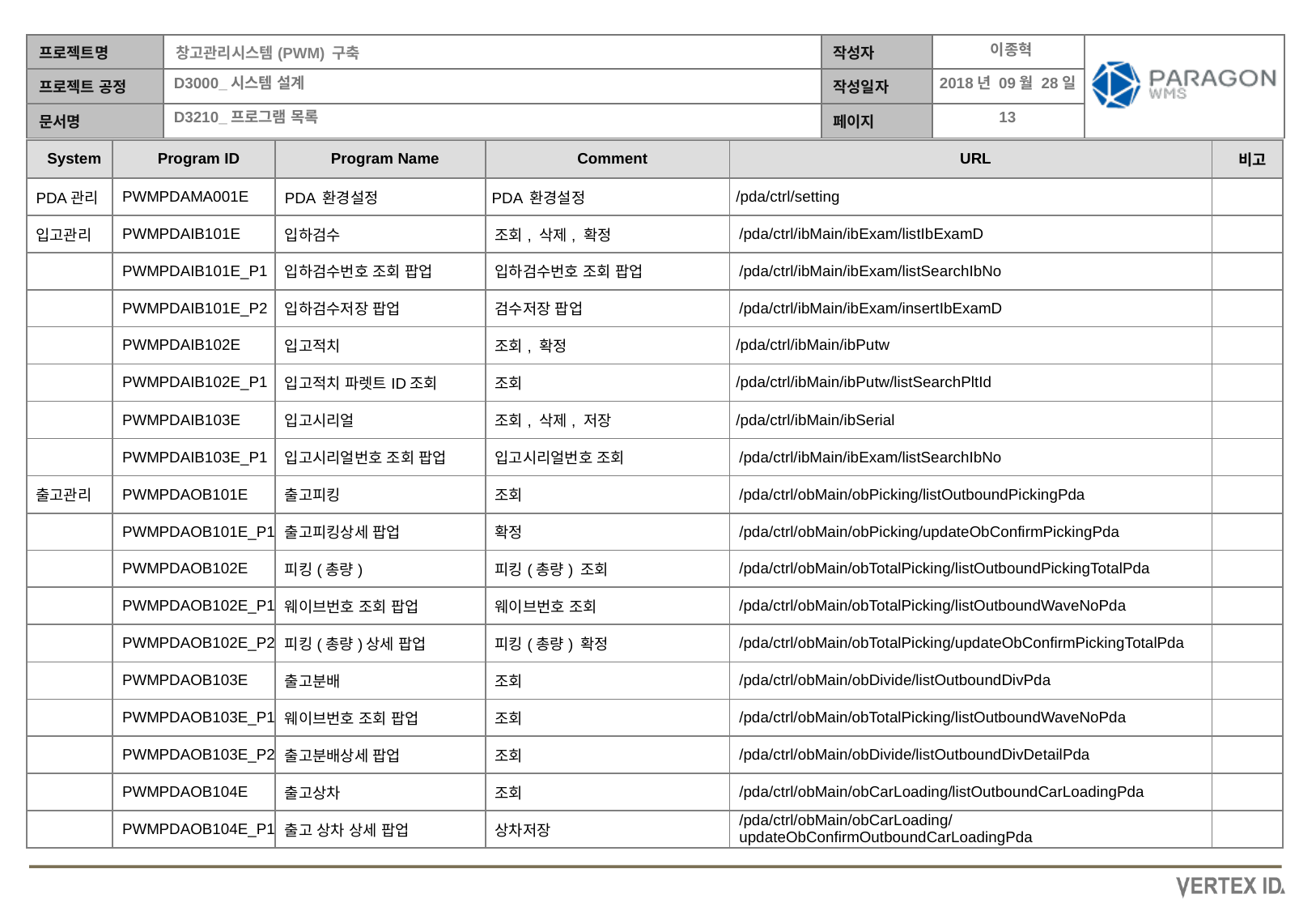

이종혁
2018년 09월 28일
| System | Program ID | Program Name | Comment | URL | 비고 |
| --- | --- | --- | --- | --- | --- |
| PDA관리 | PWMPDAMA001E | PDA 환경설정 | PDA 환경설정 | /pda/ctrl/setting |  |
| 입고관리 | PWMPDAIB101E | 입하검수 | 조회, 삭제, 확정 | /pda/ctrl/ibMain/ibExam/listIbExamD |  |
|  | PWMPDAIB101E\_P1 | 입하검수번호 조회 팝업 | 입하검수번호 조회 팝업 | /pda/ctrl/ibMain/ibExam/listSearchIbNo |  |
|  | PWMPDAIB101E\_P2 | 입하검수저장 팝업 | 검수저장 팝업 | /pda/ctrl/ibMain/ibExam/insertIbExamD |  |
|  | PWMPDAIB102E | 입고적치 | 조회, 확정 | /pda/ctrl/ibMain/ibPutw |  |
|  | PWMPDAIB102E\_P1 | 입고적치 파렛트ID조회 | 조회 | /pda/ctrl/ibMain/ibPutw/listSearchPltId |  |
|  | PWMPDAIB103E | 입고시리얼 | 조회, 삭제, 저장 | /pda/ctrl/ibMain/ibSerial |  |
|  | PWMPDAIB103E\_P1 | 입고시리얼번호 조회 팝업 | 입고시리얼번호 조회 | /pda/ctrl/ibMain/ibExam/listSearchIbNo |  |
| 출고관리 | PWMPDAOB101E | 출고피킹 | 조회 | /pda/ctrl/obMain/obPicking/listOutboundPickingPda |  |
|  | PWMPDAOB101E\_P1 | 출고피킹상세 팝업 | 확정 | /pda/ctrl/obMain/obPicking/updateObConfirmPickingPda |  |
|  | PWMPDAOB102E | 피킹(총량) | 피킹(총량) 조회 | /pda/ctrl/obMain/obTotalPicking/listOutboundPickingTotalPda |  |
|  | PWMPDAOB102E\_P1 | 웨이브번호 조회 팝업 | 웨이브번호 조회 | /pda/ctrl/obMain/obTotalPicking/listOutboundWaveNoPda |  |
|  | PWMPDAOB102E\_P2 | 피킹(총량)상세 팝업 | 피킹(총량) 확정 | /pda/ctrl/obMain/obTotalPicking/updateObConfirmPickingTotalPda |  |
|  | PWMPDAOB103E | 출고분배 | 조회 | /pda/ctrl/obMain/obDivide/listOutboundDivPda |  |
|  | PWMPDAOB103E\_P1 | 웨이브번호 조회 팝업 | 조회 | /pda/ctrl/obMain/obTotalPicking/listOutboundWaveNoPda |  |
|  | PWMPDAOB103E\_P2 | 출고분배상세 팝업 | 조회 | /pda/ctrl/obMain/obDivide/listOutboundDivDetailPda |  |
|  | PWMPDAOB104E | 출고상차 | 조회 | /pda/ctrl/obMain/obCarLoading/listOutboundCarLoadingPda |  |
|  | PWMPDAOB104E\_P1 | 출고 상차 상세 팝업 | 상차저장 | /pda/ctrl/obMain/obCarLoading/updateObConfirmOutboundCarLoadingPda |  |